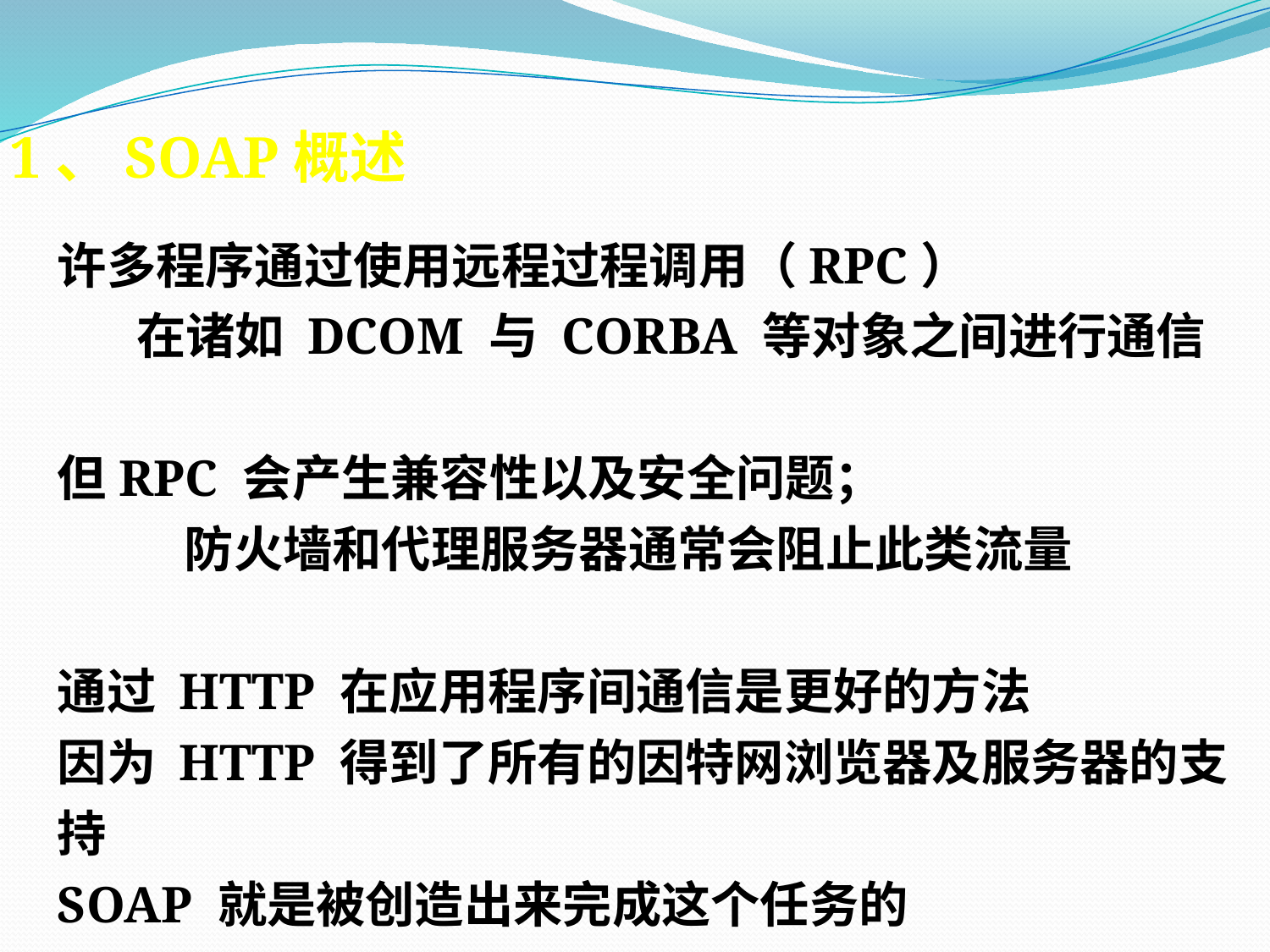

1、SOAP概述
许多程序通过使用远程过程调用（RPC）
      在诸如 DCOM 与 CORBA 等对象之间进行通信

但RPC 会产生兼容性以及安全问题；
	防火墙和代理服务器通常会阻止此类流量

通过 HTTP 在应用程序间通信是更好的方法
因为 HTTP 得到了所有的因特网浏览器及服务器的支持
SOAP 就是被创造出来完成这个任务的